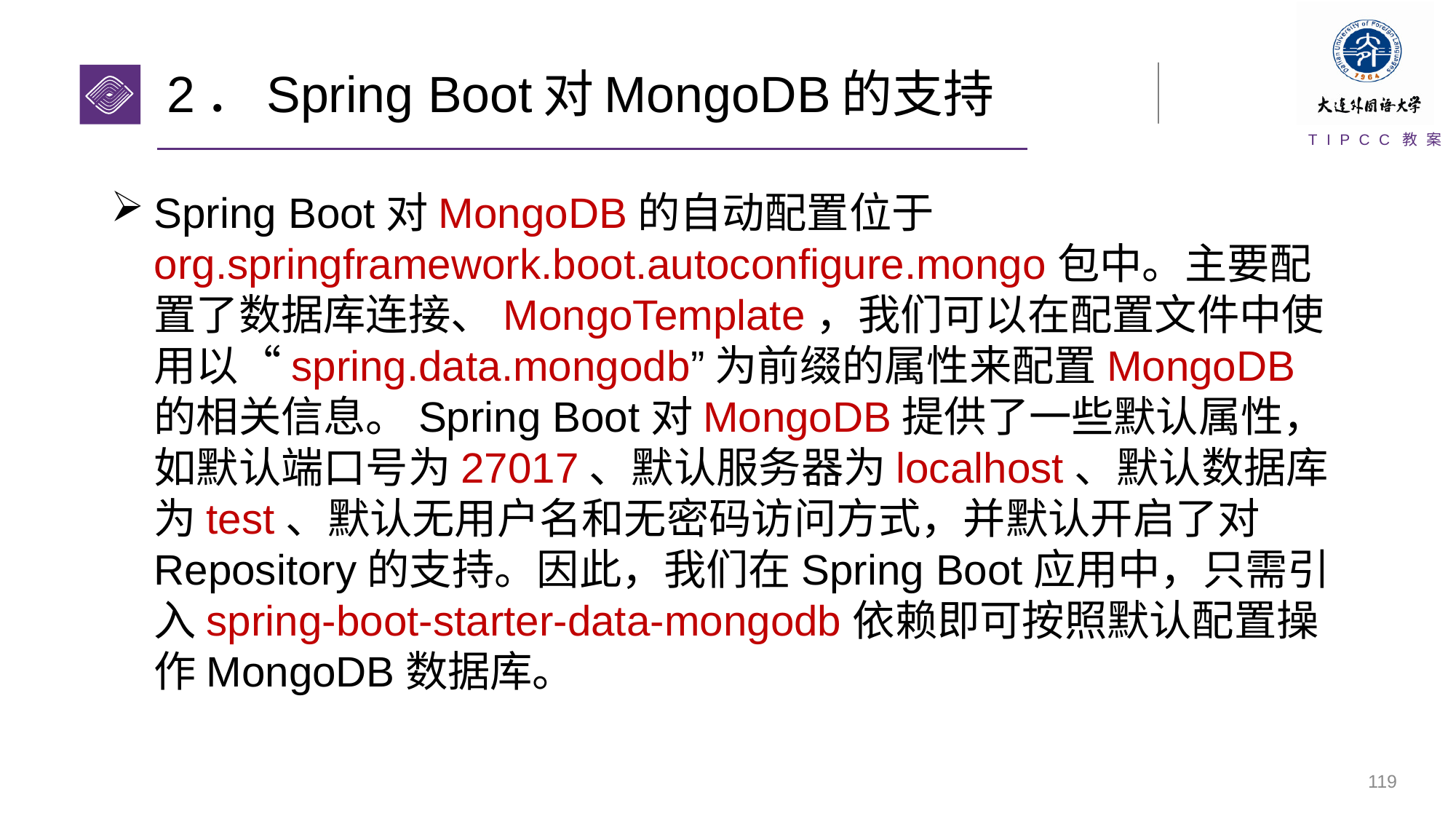

# 2．Spring Boot对MongoDB的支持
Spring Boot对MongoDB的自动配置位于org.springframework.boot.autoconfigure.mongo包中。主要配置了数据库连接、MongoTemplate，我们可以在配置文件中使用以“spring.data.mongodb”为前缀的属性来配置MongoDB的相关信息。Spring Boot对MongoDB提供了一些默认属性，如默认端口号为27017、默认服务器为localhost、默认数据库为test、默认无用户名和无密码访问方式，并默认开启了对Repository的支持。因此，我们在Spring Boot应用中，只需引入spring-boot-starter-data-mongodb依赖即可按照默认配置操作MongoDB数据库。
119